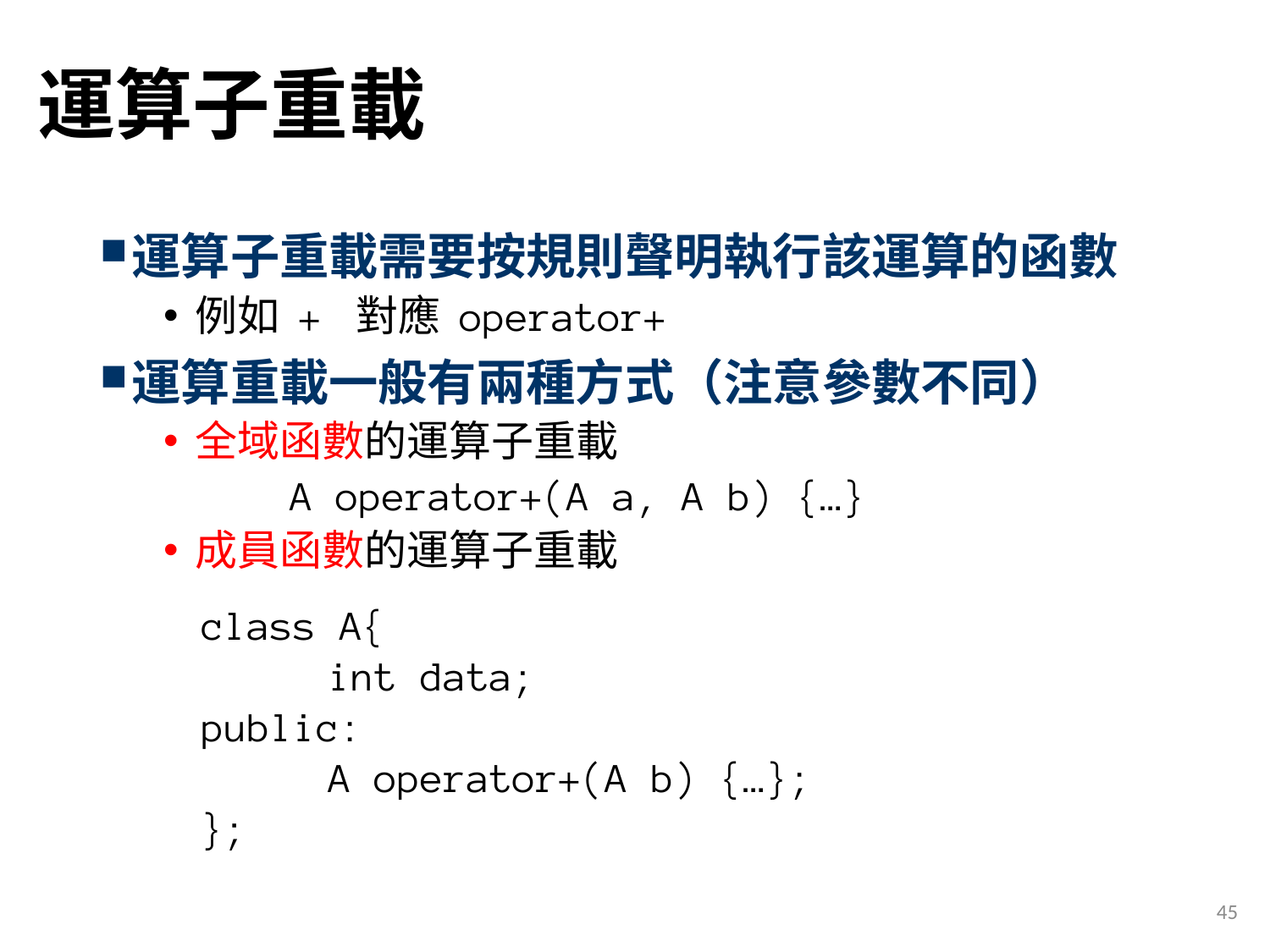

# 運算子重載
運算子重載需要按規則聲明執行該運算的函數
例如 + 對應 operator+
運算重載一般有兩種方式（注意參數不同）
全域函數的運算子重載
	A operator+(A a, A b) {…}
成員函數的運算子重載

class A{
	int data;
public:
	A operator+(A b) {…};
};
45